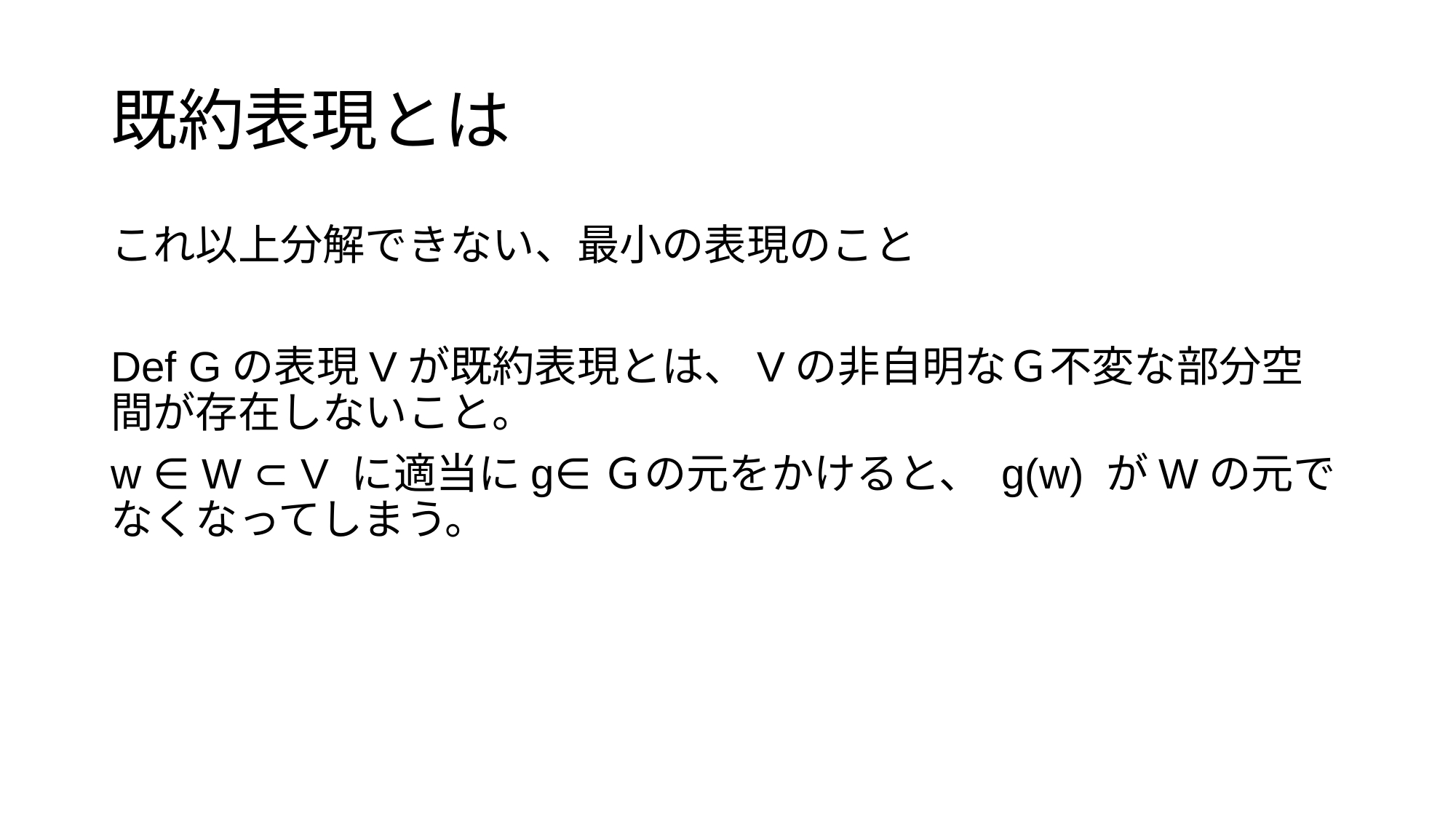

# 既約表現とは
これ以上分解できない、最小の表現のこと

Def Gの表現Vが既約表現とは、Vの非自明なＧ不変な部分空間が存在しないこと。
w ∈ W ⊂ V に適当にg∈Ｇの元をかけると、 g(w) がWの元でなくなってしまう。